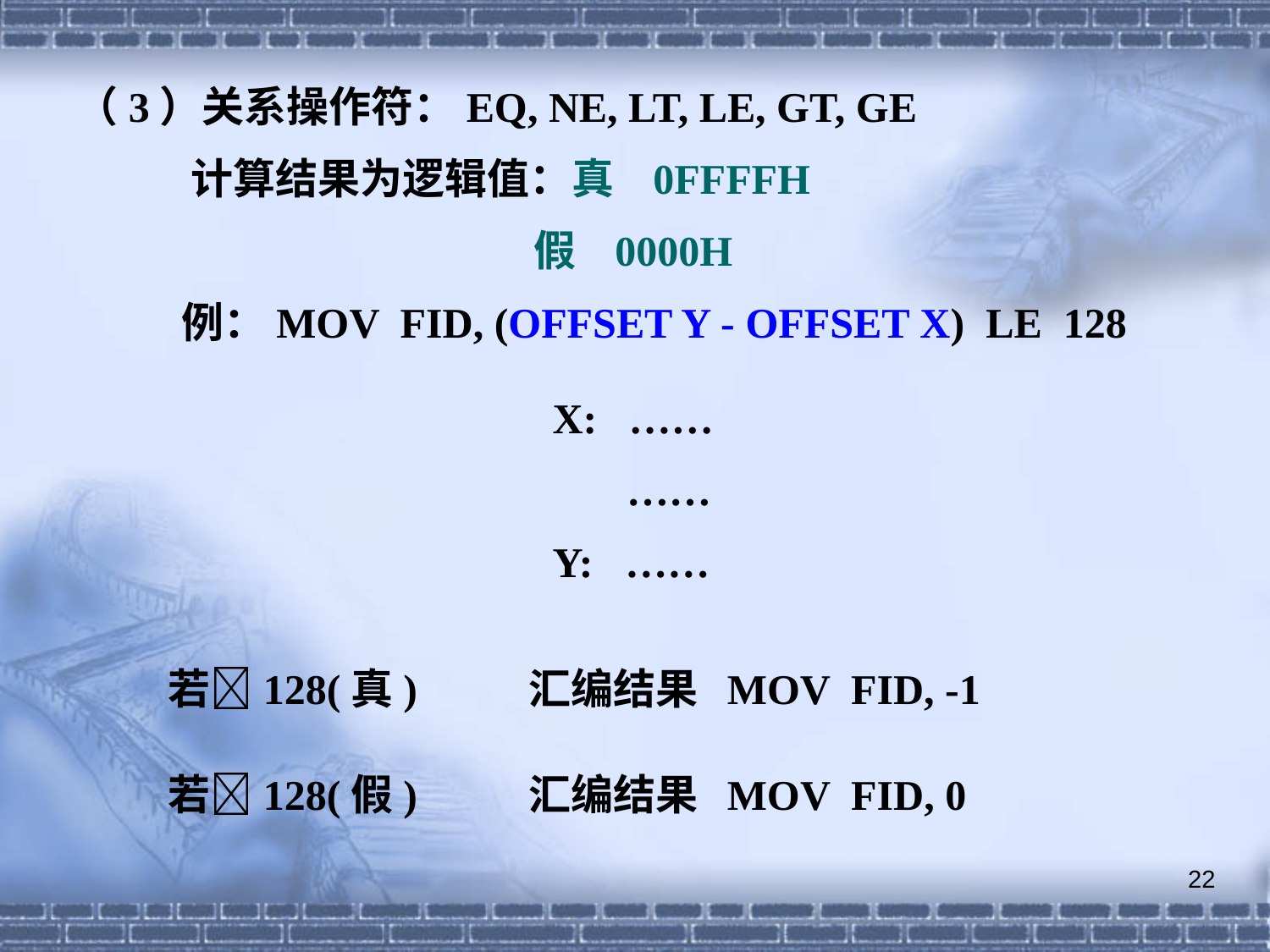

（3）关系操作符：EQ, NE, LT, LE, GT, GE
           计算结果为逻辑值：真   0FFFFH
                                               假   0000H
          例：MOV  FID, (OFFSET Y - OFFSET X)  LE  128
X:   ……
       ……
Y:   ……
若≤128(真)
汇编结果  MOV  FID, -1
若>128(假)
汇编结果  MOV  FID, 0
22